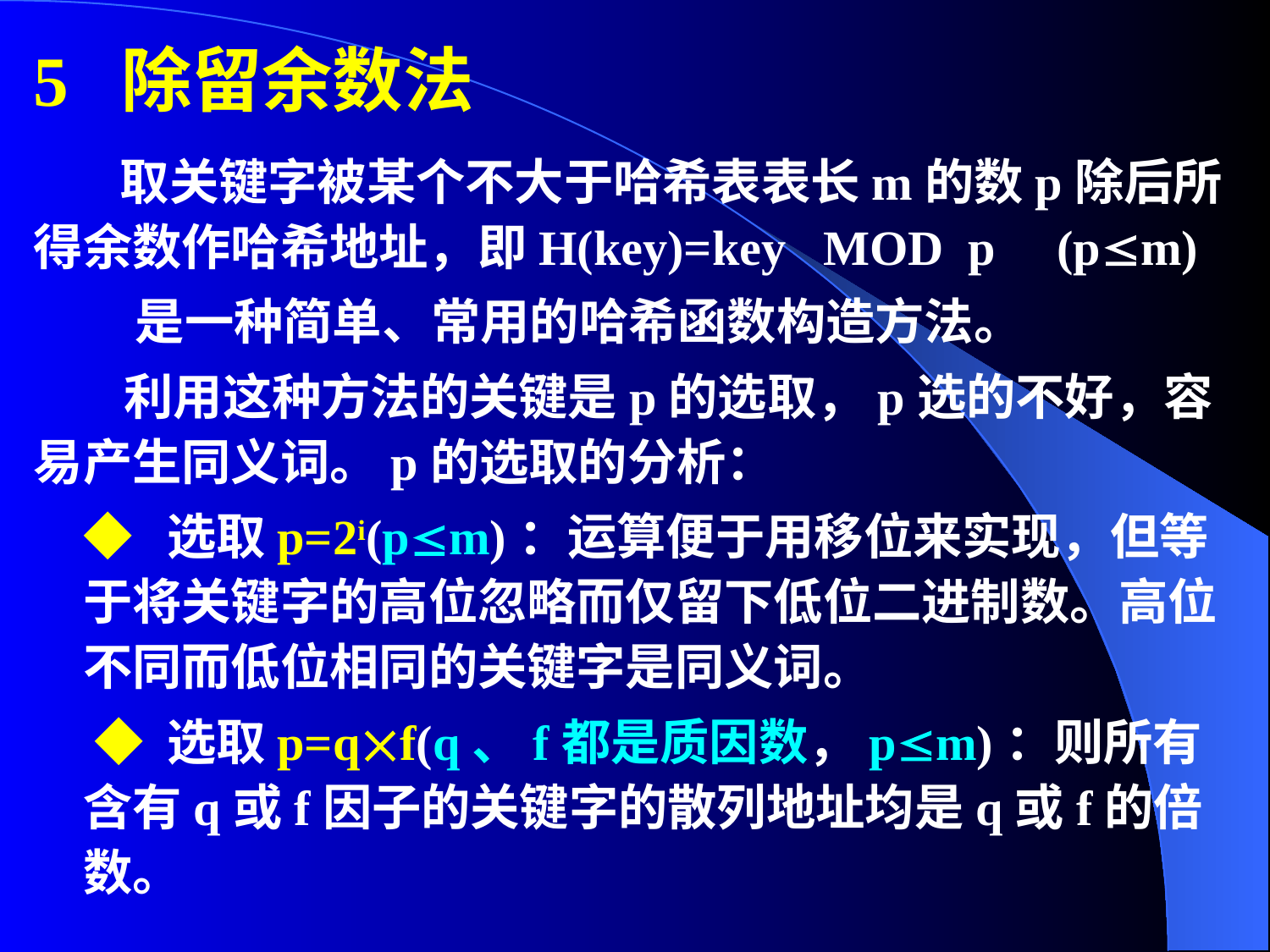

5  除留余数法
        取关键字被某个不大于哈希表表长m的数p除后所得余数作哈希地址，即H(key)=key   MOD  p     (p≤m)
        是一种简单、常用的哈希函数构造方法。
       利用这种方法的关键是p的选取，p选的不好，容易产生同义词。p的选取的分析：
◆  选取p=2i(p≤m)：运算便于用移位来实现，但等于将关键字的高位忽略而仅留下低位二进制数。高位不同而低位相同的关键字是同义词。
 ◆ 选取p=q×f(q、f都是质因数，p≤m)：则所有含有q或f因子的关键字的散列地址均是q或f的倍数。